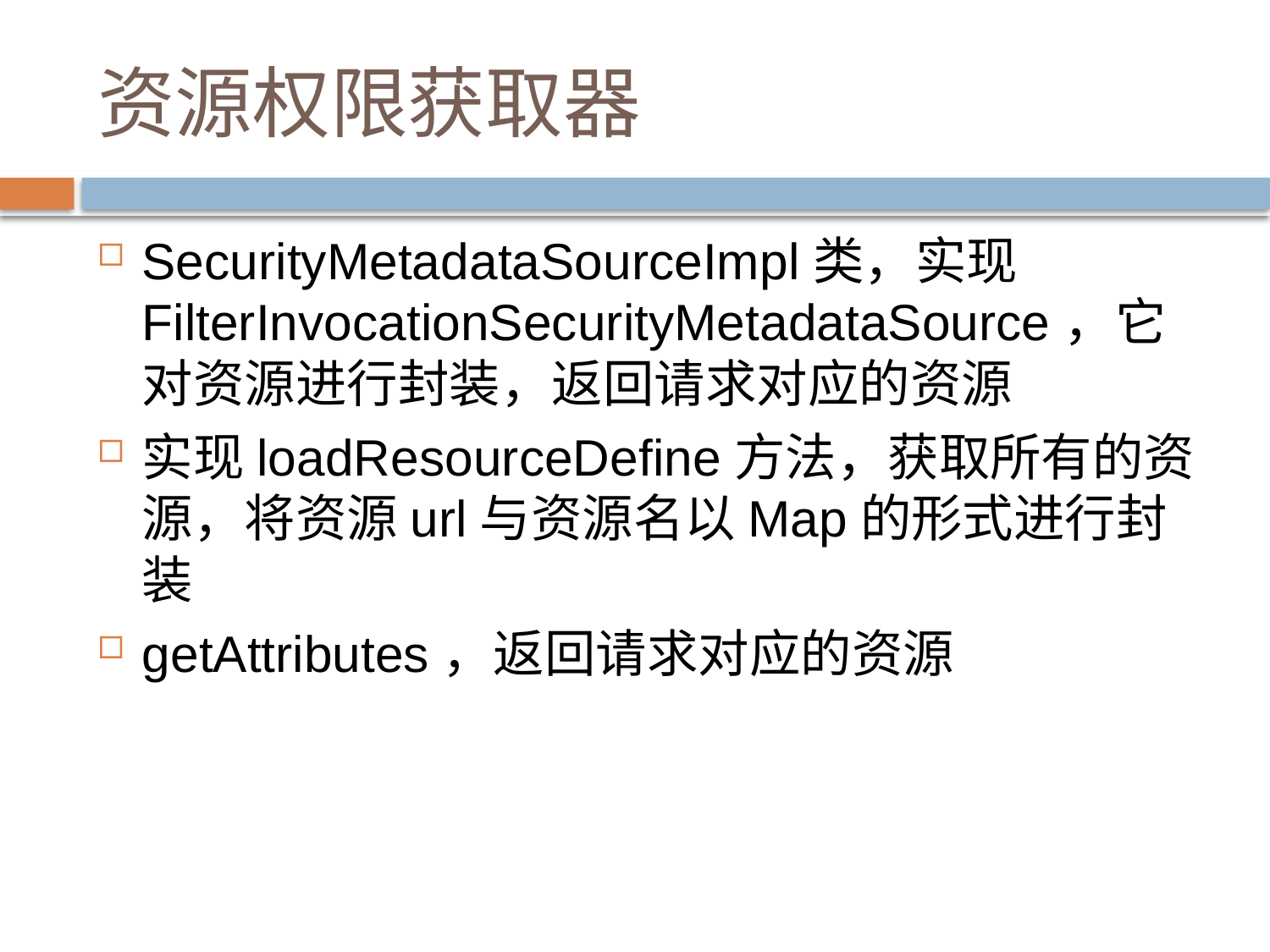

# 资源权限获取器
SecurityMetadataSourceImpl类，实现FilterInvocationSecurityMetadataSource，它对资源进行封装，返回请求对应的资源
实现loadResourceDefine方法，获取所有的资源，将资源url与资源名以Map的形式进行封装
getAttributes，返回请求对应的资源